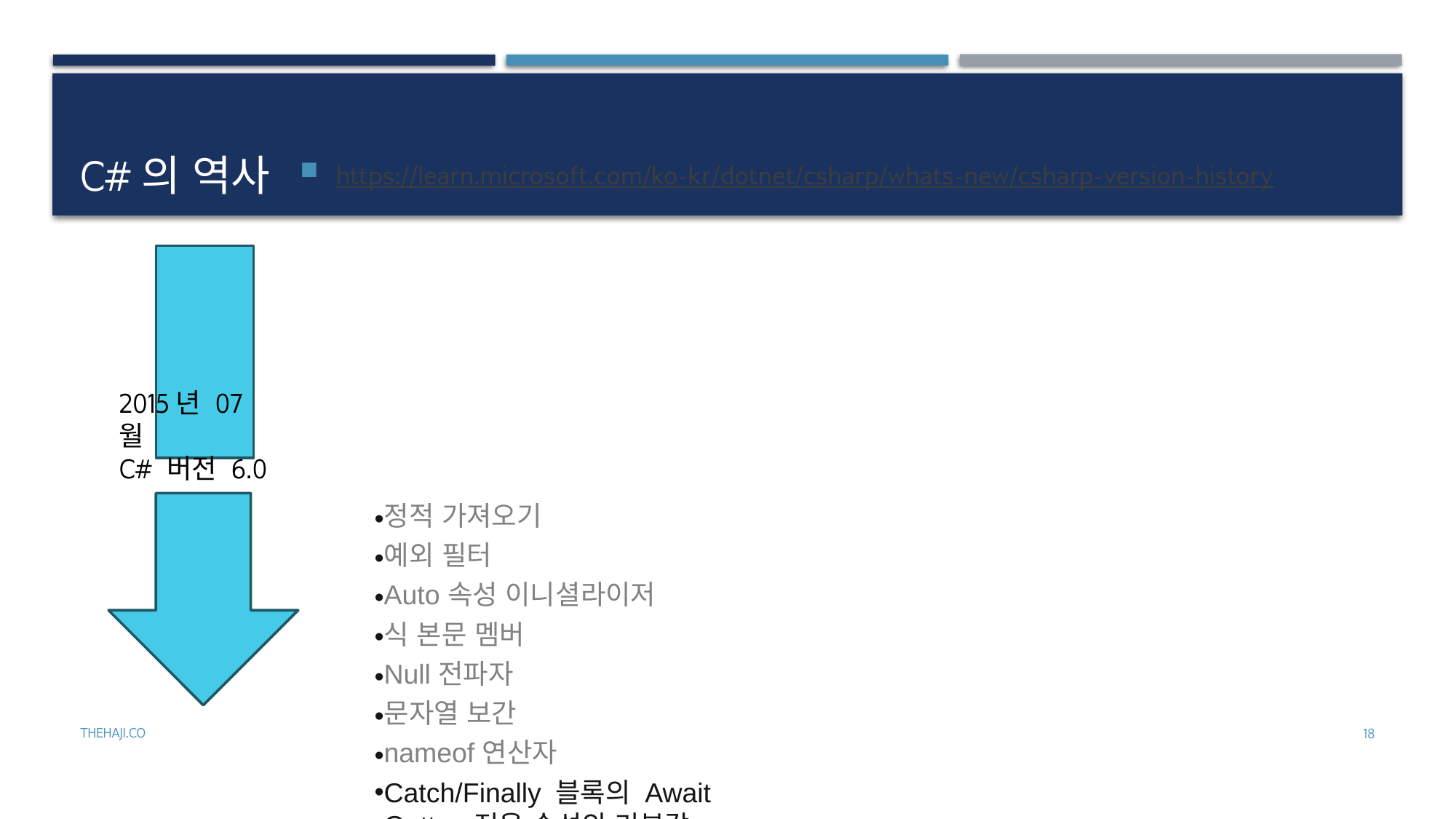

# C#의 역사
https://learn.microsoft.com/ko-kr/dotnet/csharp/whats-new/csharp-version-history

2015년 07월
C# 버전 6.0

정적 가져오기
예외 필터
Auto 속성 이니셜라이저
식 본문 멤버
Null 전파자
문자열 보간
nameof 연산자
Catch/Finally 블록의 Await
Getter 전용 속성의 기본값

thehaji.co
18